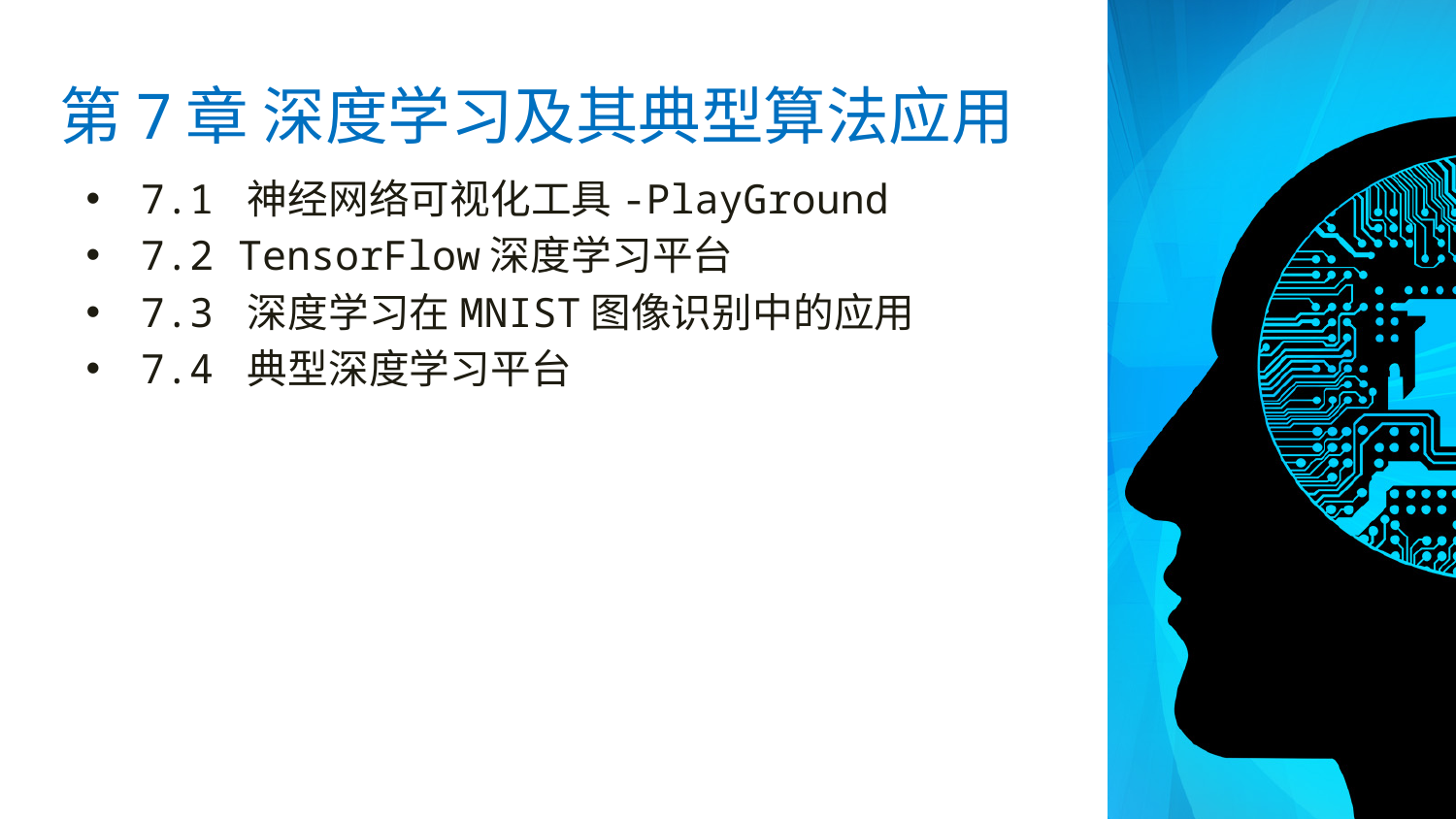

# 第7章 深度学习及其典型算法应用
7.1 神经网络可视化工具-PlayGround
7.2 TensorFlow深度学习平台
7.3 深度学习在MNIST图像识别中的应用
7.4 典型深度学习平台